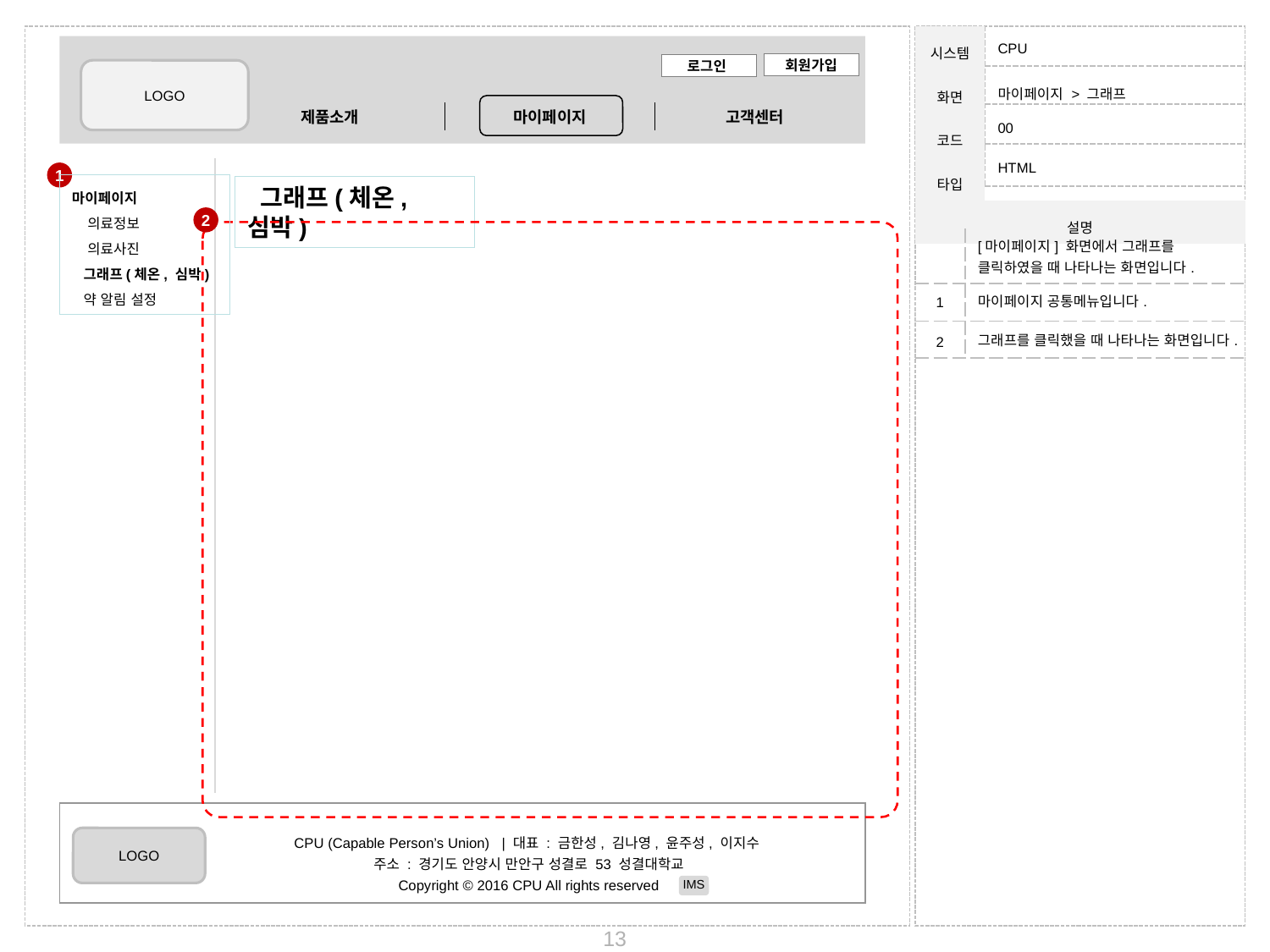

| 마이페이지 > 그래프 |
| --- |
| 00 |
| HTML |

1
마이페이지
   의료정보
   의료사진
  그래프(체온, 심박)
  약 알림 설정
 그래프(체온, 심박)
2

|  | [마이페이지] 화면에서 그래프를 클릭하였을 때 나타나는 화면입니다. |
| --- | --- |
| 1 | 마이페이지 공통메뉴입니다. |
| 2 | 그래프를 클릭했을 때 나타나는 화면입니다. |
13